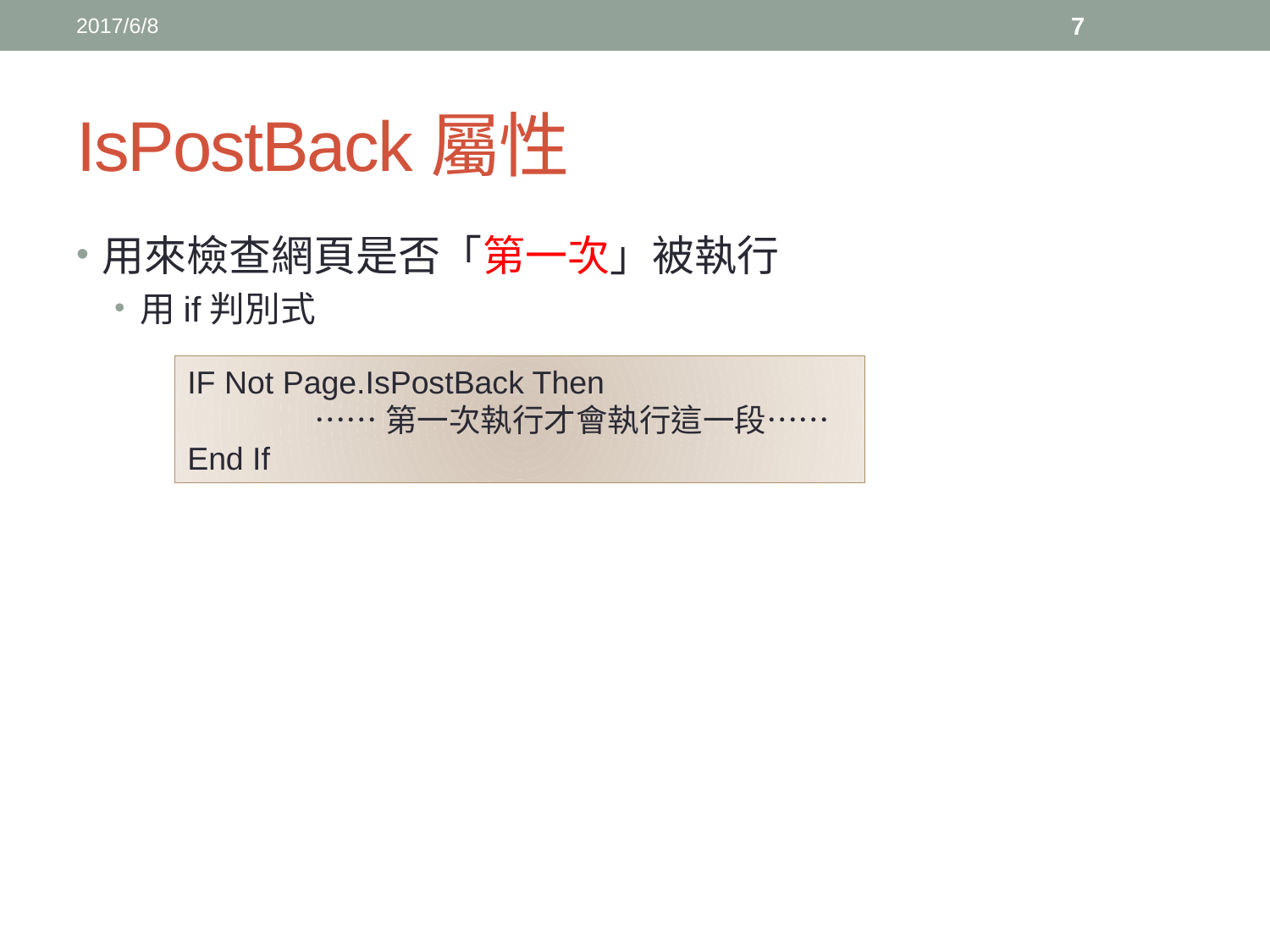

2017/6/8
7
# IsPostBack屬性
用來檢查網頁是否「第一次」被執行
用if判別式
IF Not Page.IsPostBack Then
	……第一次執行才會執行這一段……
End If